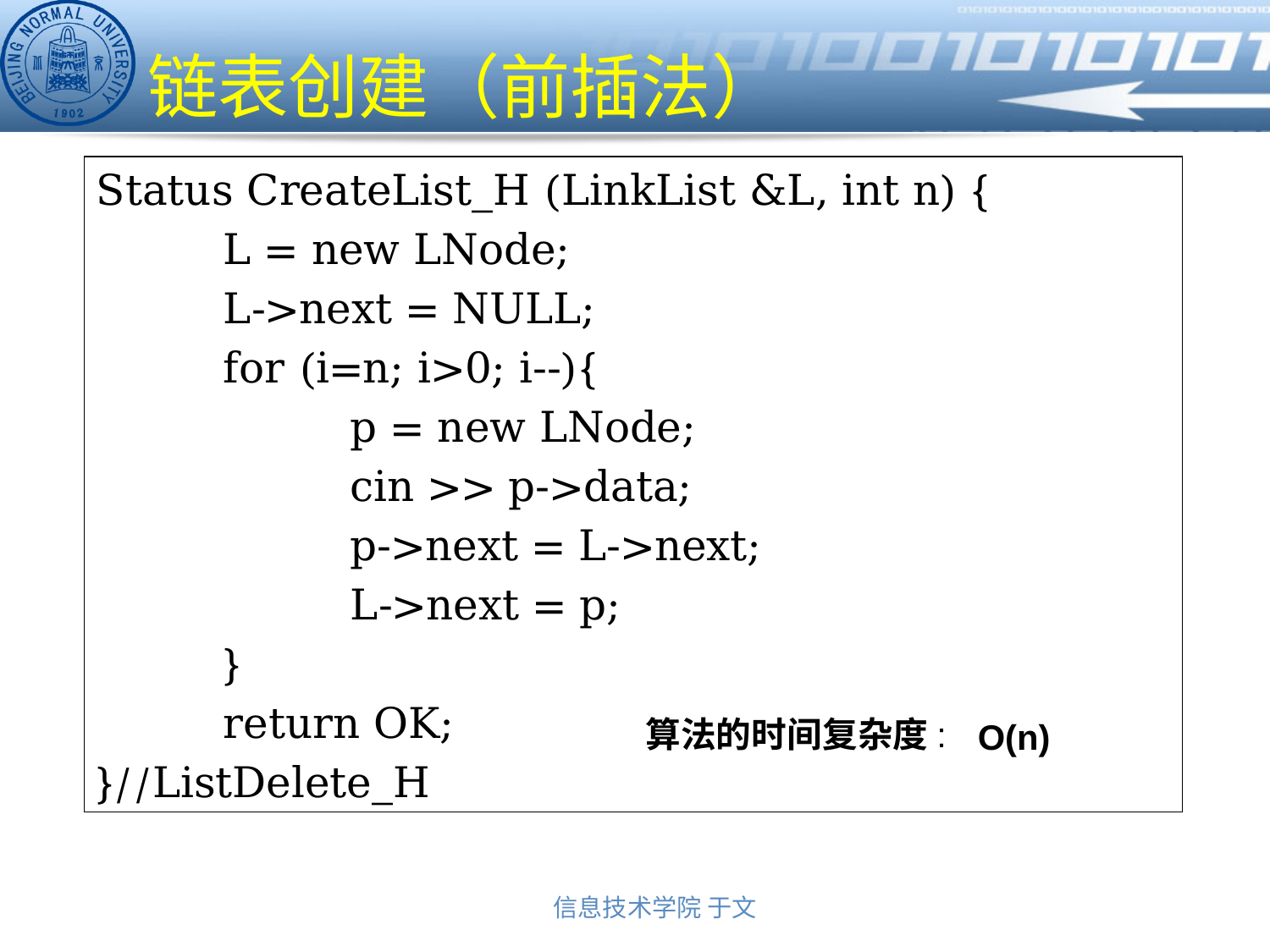

# 链表创建（前插法）
Status CreateList_H (LinkList &L, int n) {
	L = new LNode;
	L->next = NULL;
	for (i=n; i>0; i--){
		p = new LNode;
		cin >> p->data;
		p->next = L->next;
		L->next = p;
	}
	return OK;
}//ListDelete_H
算法的时间复杂度:
O(n)